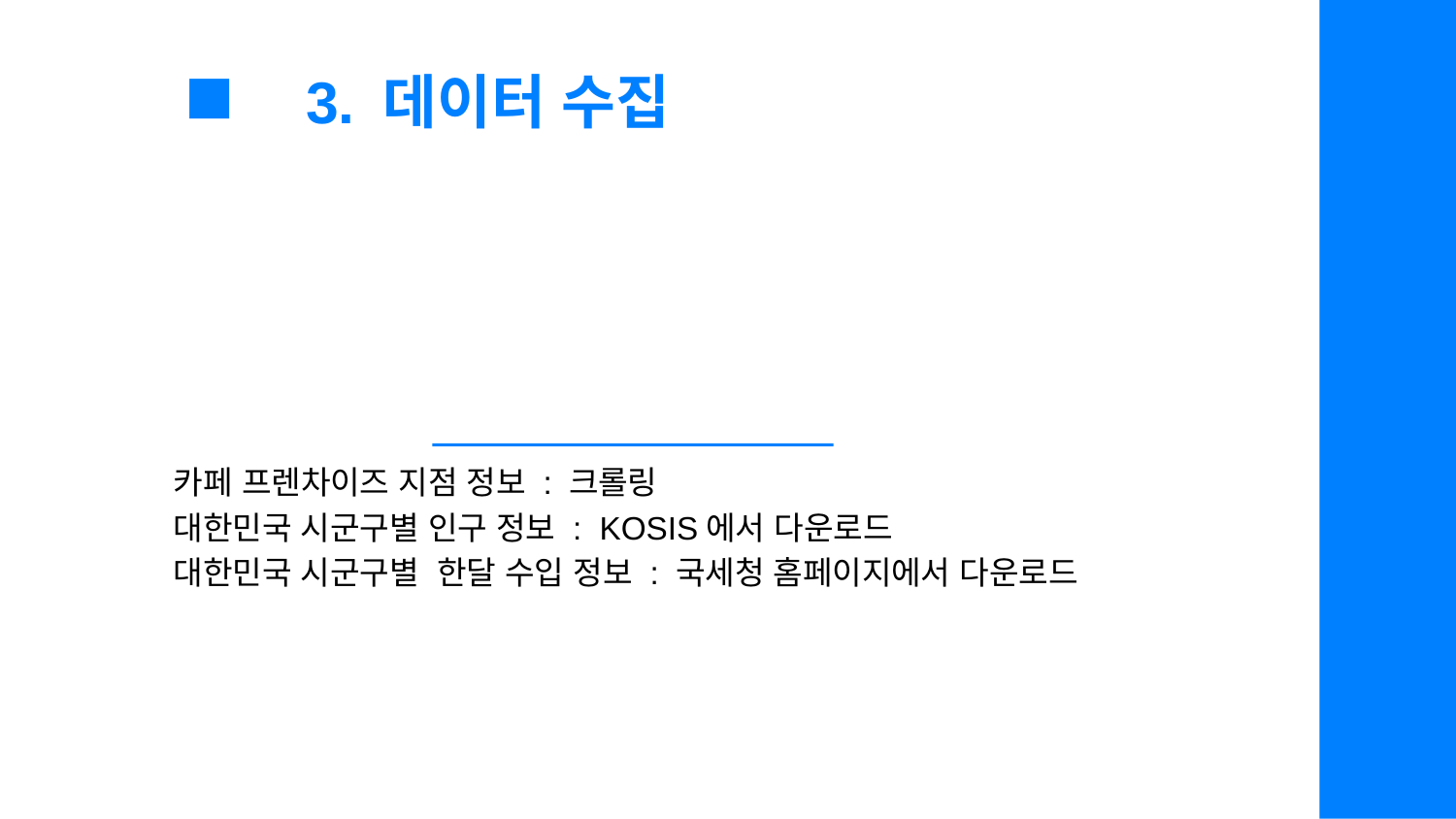

# ■	3. 데이터 수집

카페 프렌차이즈 지점 정보 : 크롤링
대한민국 시군구별 인구 정보 :  KOSIS에서 다운로드
대한민국 시군구별  한달 수입 정보 : 국세청 홈페이지에서 다운로드